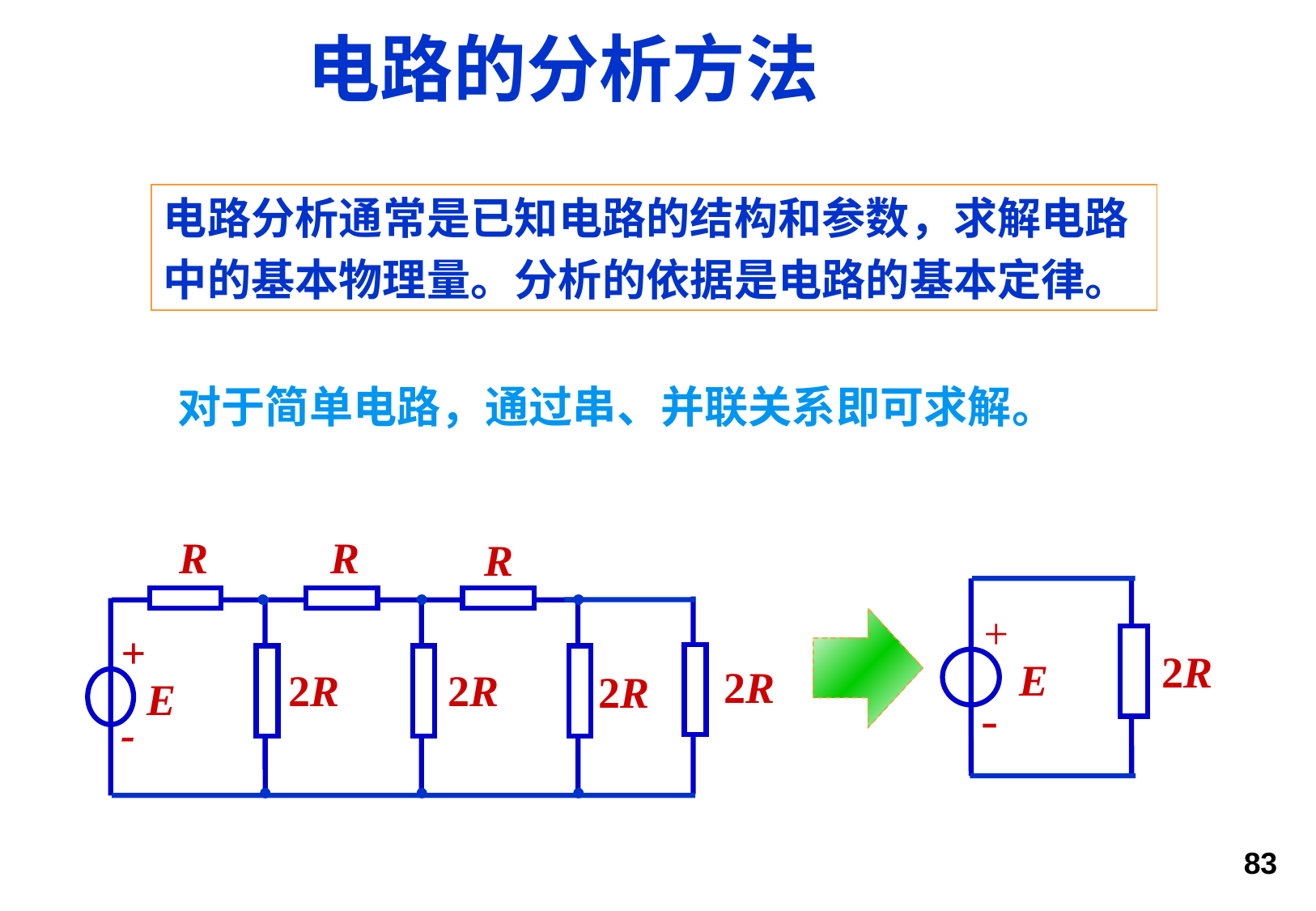

电路的分析方法
电路分析通常是已知电路的结构和参数，求解电路
中的基本物理量。分析的依据是电路的基本定律。
对于简单电路，通过串、并联关系即可求解。
R
R
R

+
2R
2R
2R
2R
E

-

+
2R
E

-